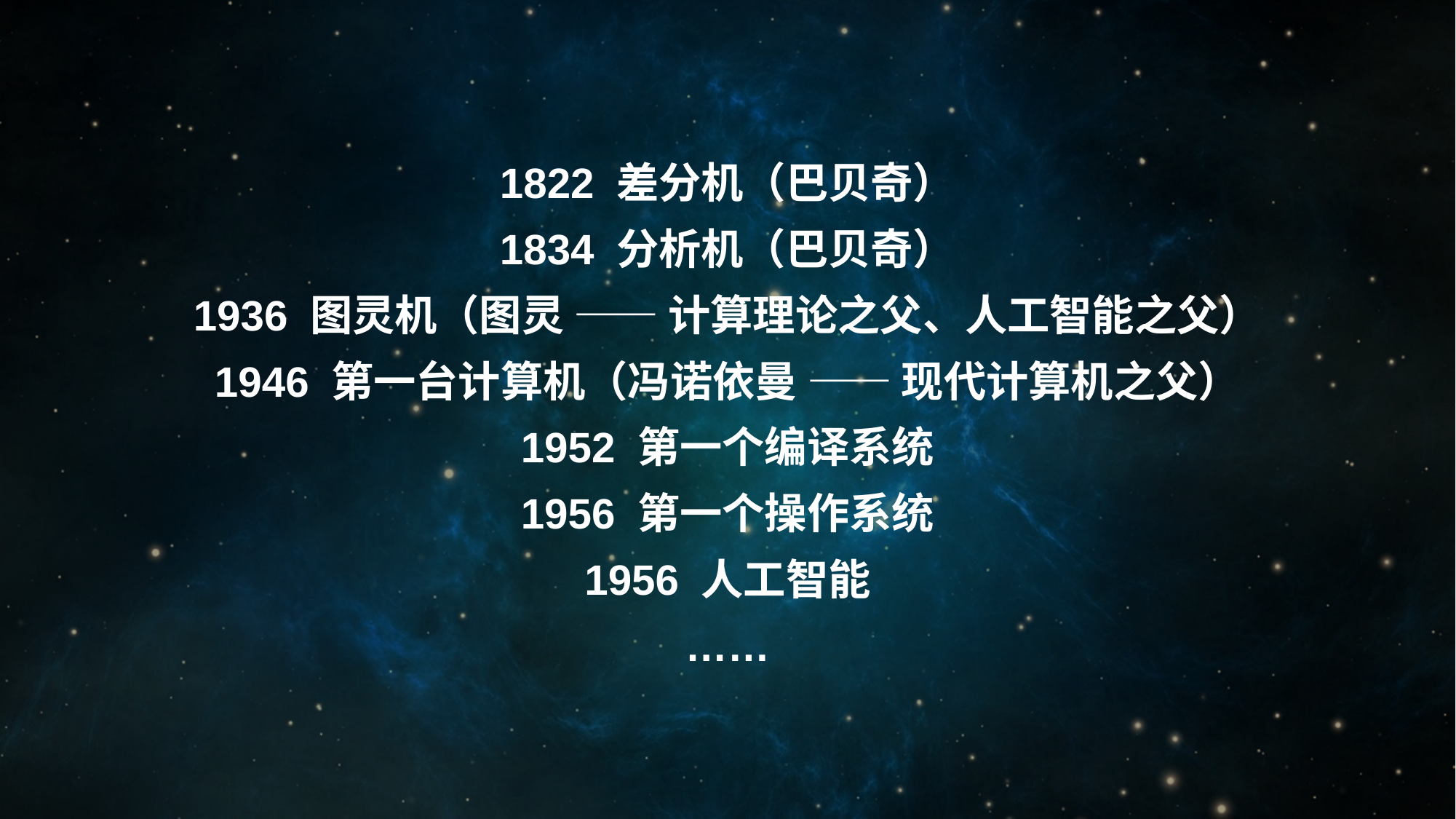

1822 差分机（巴贝奇）
1834 分析机（巴贝奇）
1936 图灵机（图灵 —— 计算理论之父、人工智能之父）
1946 第一台计算机（冯诺依曼 —— 现代计算机之父）
1952 第一个编译系统
1956 第一个操作系统
1956 人工智能
……